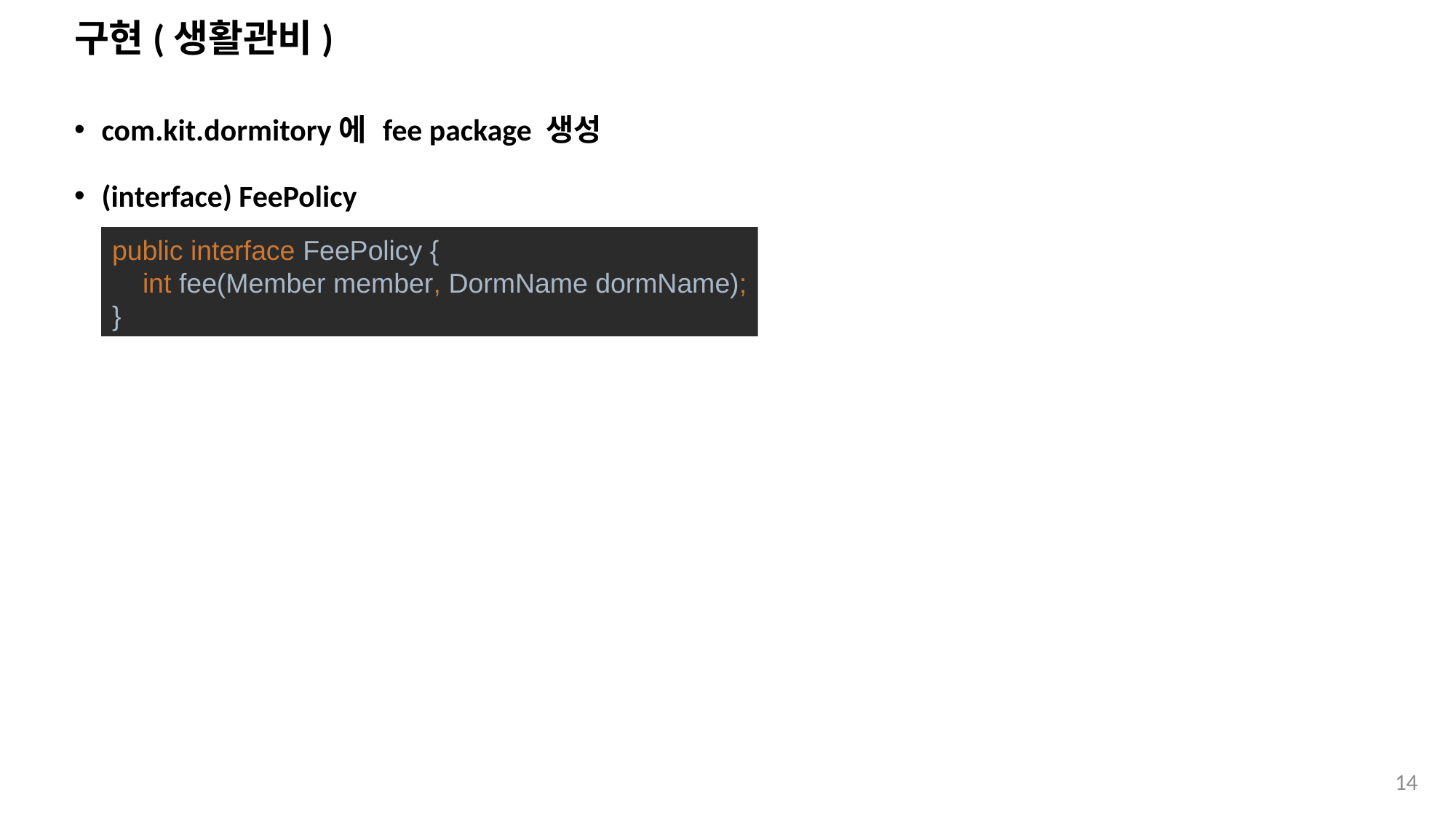

# 구현(생활관비)
com.kit.dormitory에 fee package 생성
(interface) FeePolicy

public interface FeePolicy {
    int fee(Member member, DormName dormName);
}
14